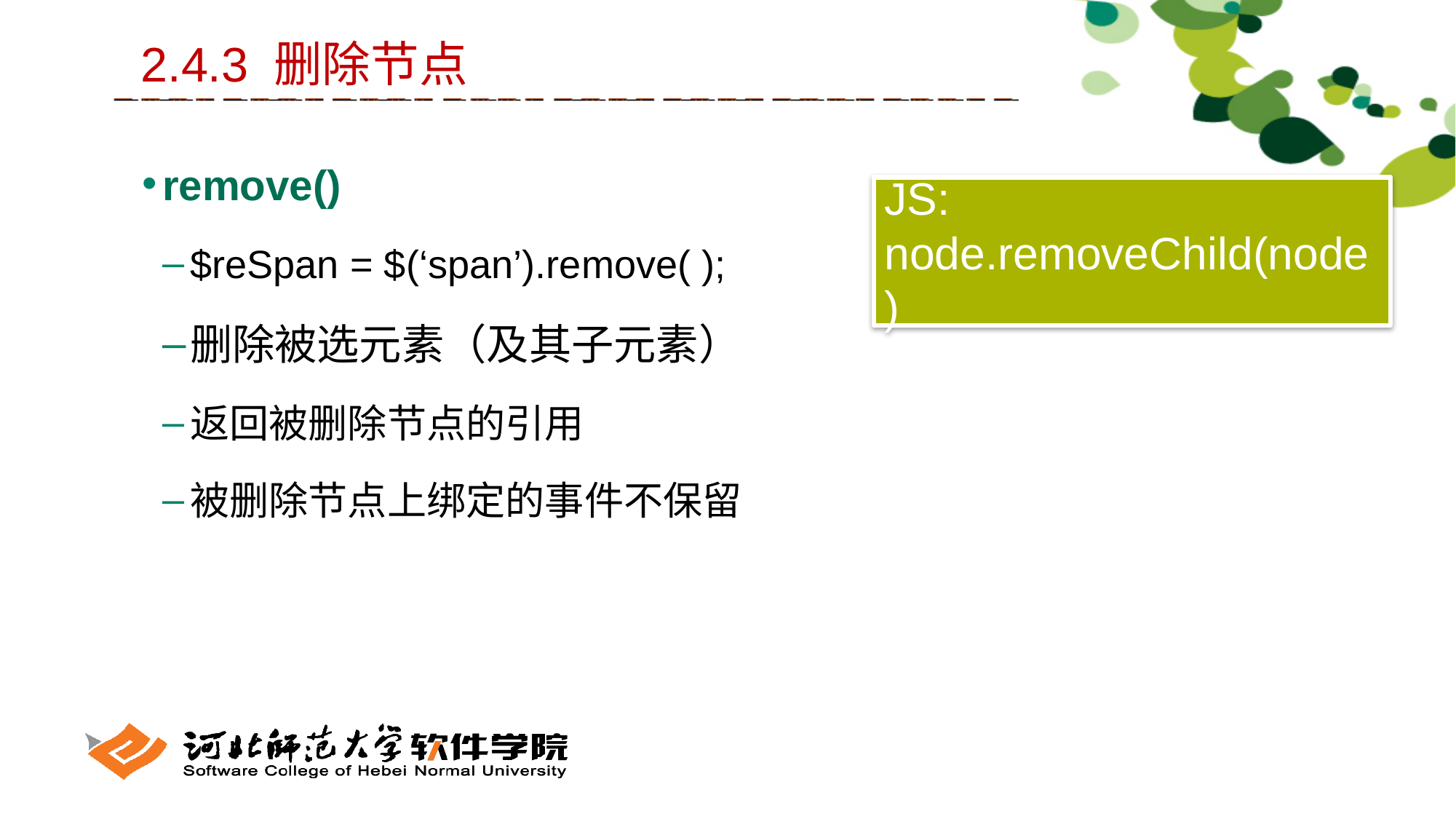

2.4.3 删除节点
remove()
$reSpan = $(‘span’).remove( );
删除被选元素（及其子元素）
返回被删除节点的引用
被删除节点上绑定的事件不保留
JS:
node.removeChild(node)